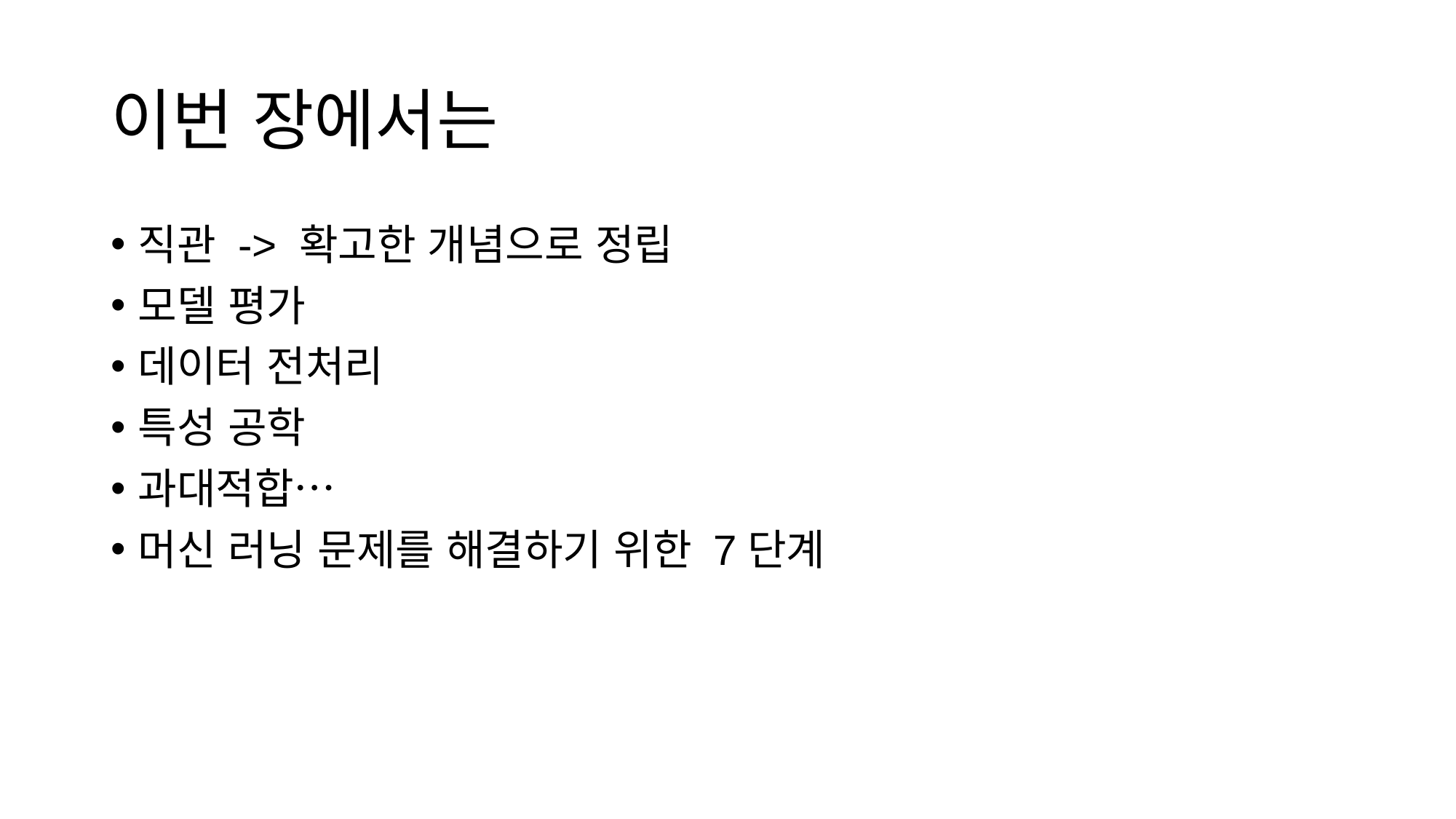

# 이번 장에서는
직관 -> 확고한 개념으로 정립
모델 평가
데이터 전처리
특성 공학
과대적합…
머신 러닝 문제를 해결하기 위한 7단계